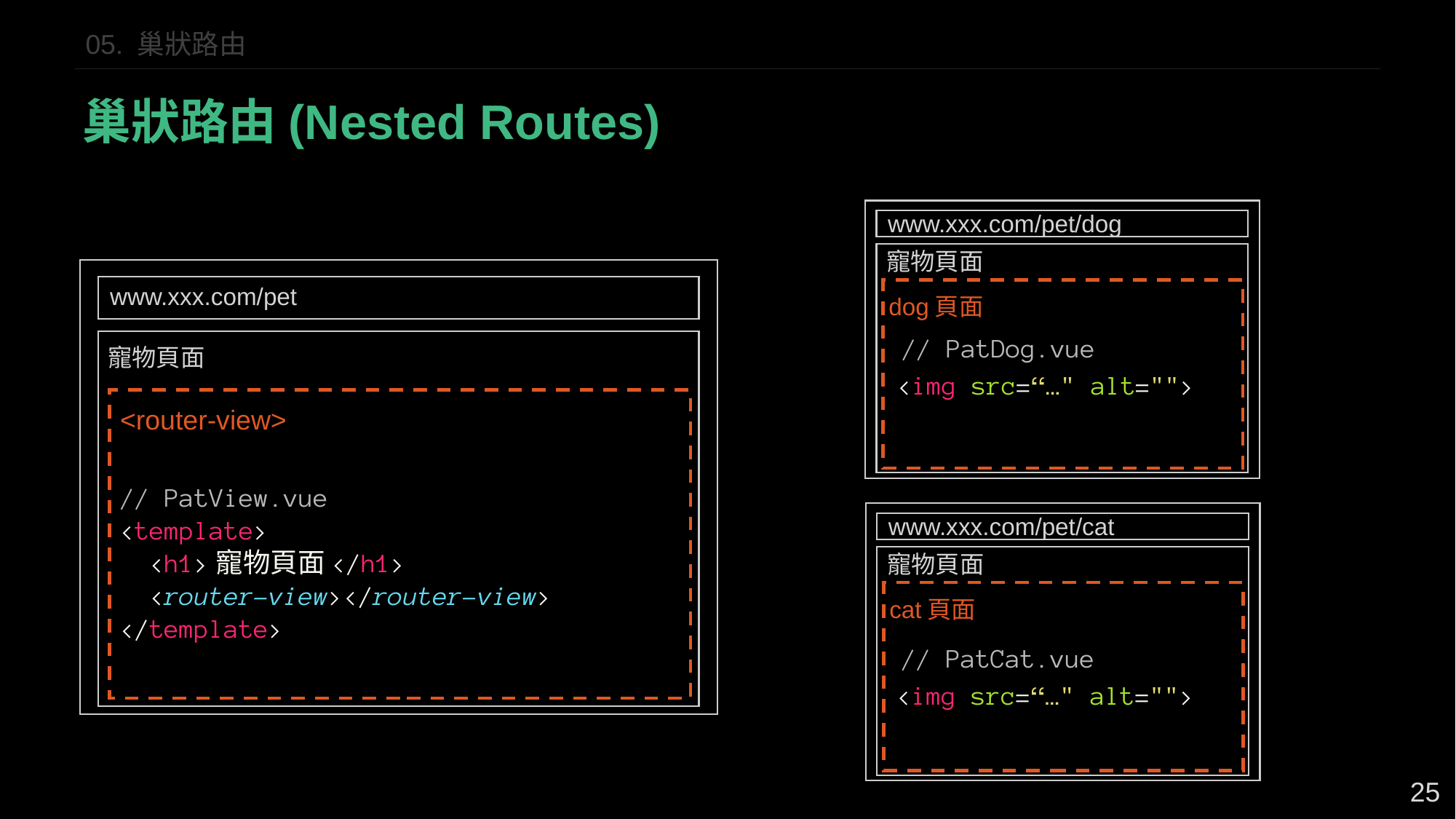

05. 巢狀路由
巢狀路由(Nested Routes)

www.xxx.com/pet/dog

寵物頁面

www.xxx.com/pet

dog頁面
// PatDog.vue

寵物頁面
 <img src=“…" alt="">

<router-view>
// PatView.vue
<template>
  <h1>寵物頁面</h1>
  <router-view></router-view>
</template>

www.xxx.com/pet/cat

寵物頁面

cat頁面
// PatCat.vue
 <img src=“…" alt="">